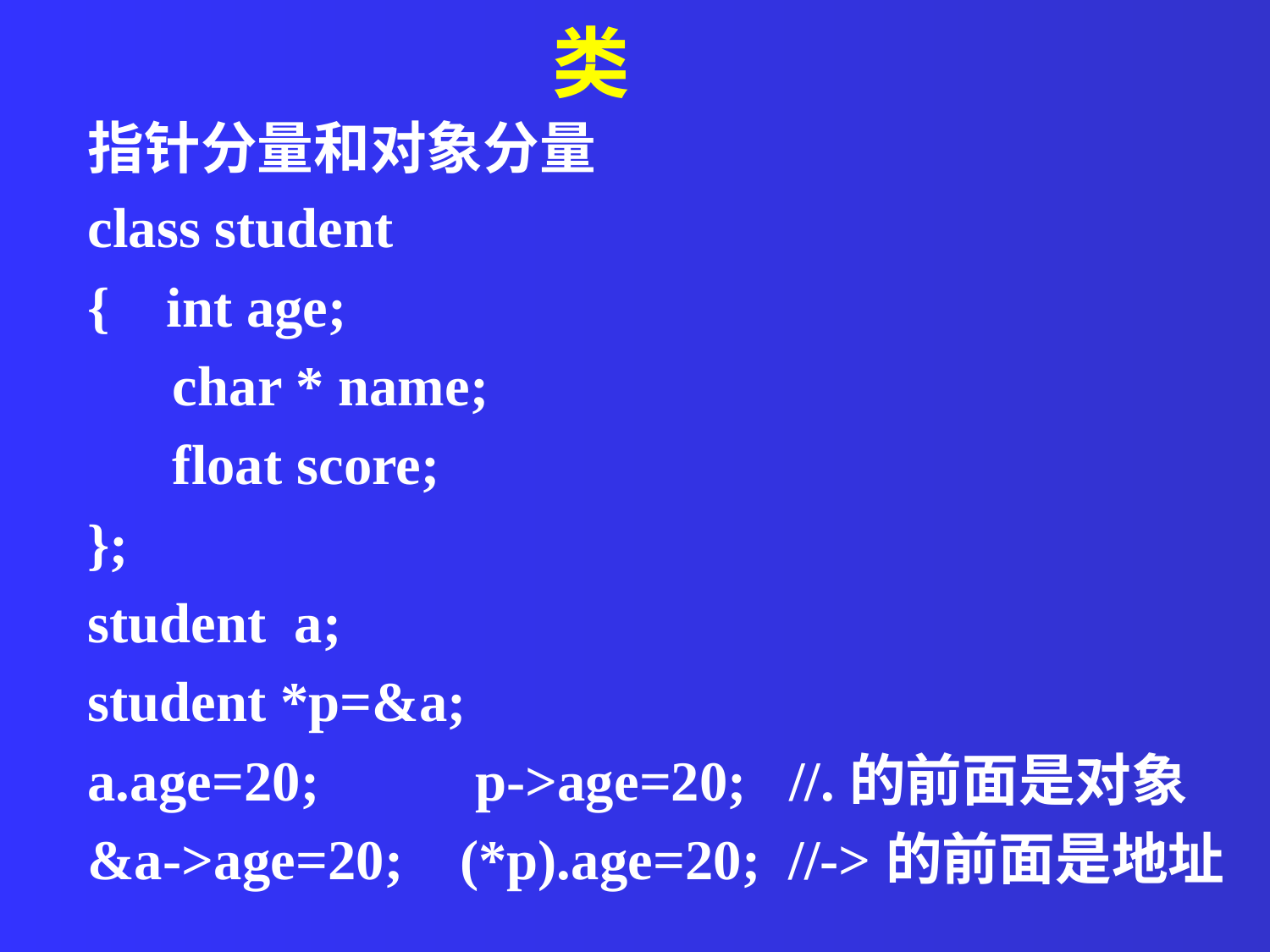

类
指针分量和对象分量
class student
{    int age;
      char * name;
      float score;
};
student  a;
student *p=&a;
a.age=20;           p->age=20;   //.的前面是对象
&a->age=20;    (*p).age=20;  //->的前面是地址